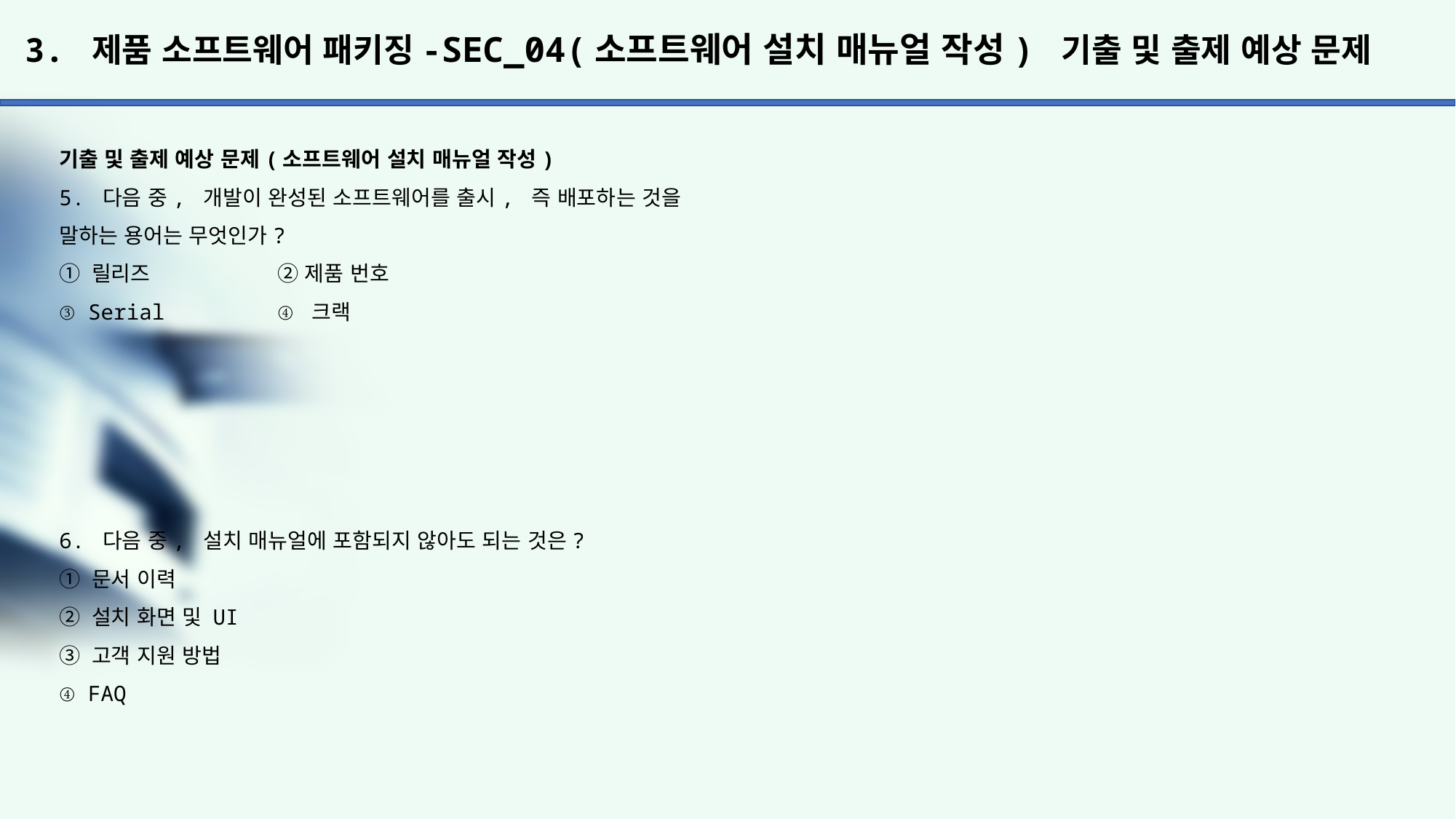

# 3. 제품 소프트웨어 패키징-SEC_04(소프트웨어 설치 매뉴얼 작성) 기출 및 출제 예상 문제
기출 및 출제 예상 문제(소프트웨어 설치 매뉴얼 작성)
5. 다음 중, 개발이 완성된 소프트웨어를 출시, 즉 배포하는 것을 말하는 용어는 무엇인가?
① 릴리즈		② 제품 번호
③ Serial		④ 크랙

6. 다음 중, 설치 매뉴얼에 포함되지 않아도 되는 것은?
① 문서 이력
② 설치 화면 및 UI
③ 고객 지원 방법
④ FAQ